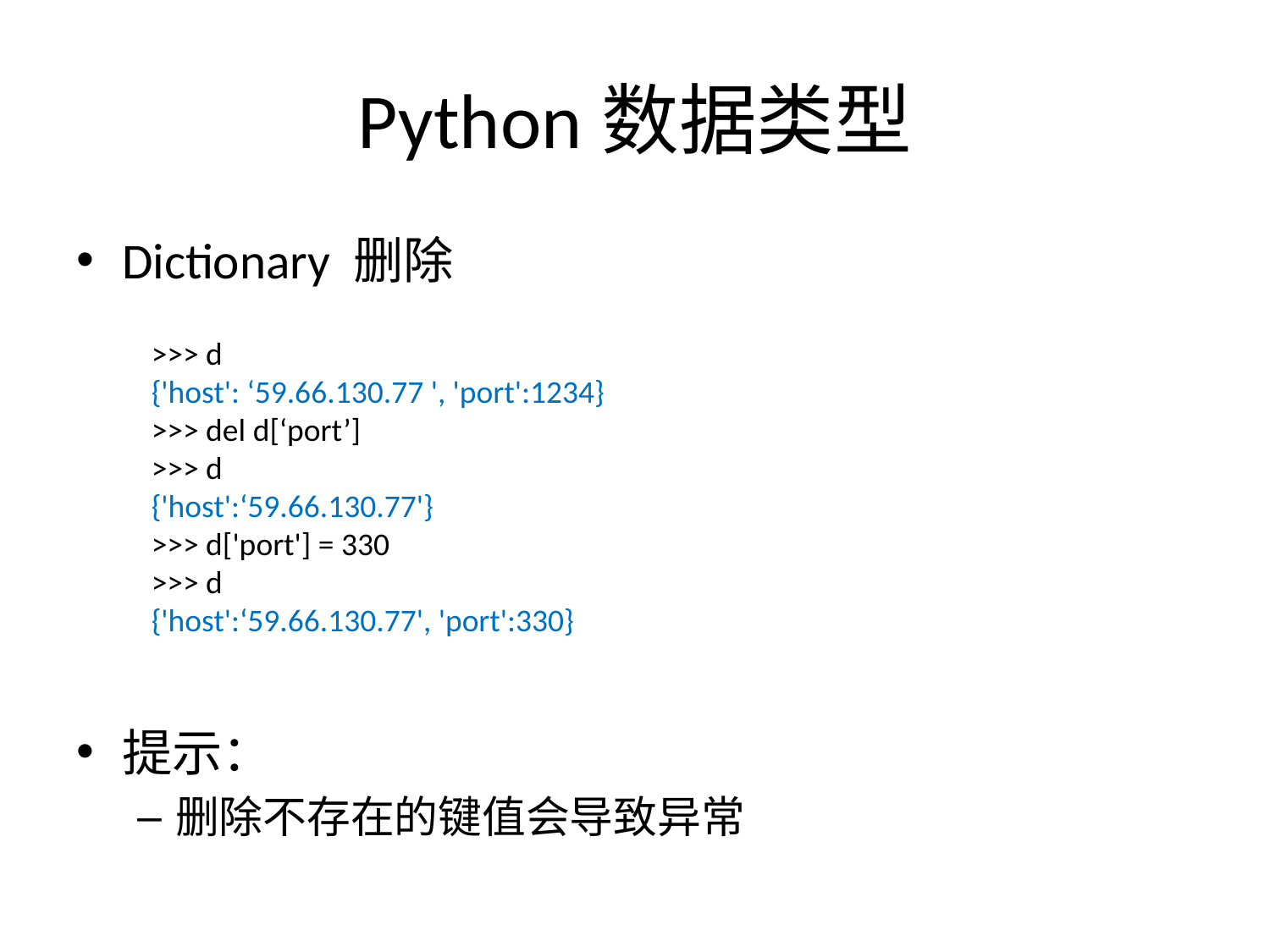

# Python数据类型
Dictionary 删除

提示：
删除不存在的键值会导致异常
>>> d
{'host': ‘59.66.130.77 ', 'port':1234}
>>> del d[‘port’]
>>> d
{'host':‘59.66.130.77'}
>>> d['port'] = 330
>>> d
{'host':‘59.66.130.77', 'port':330}